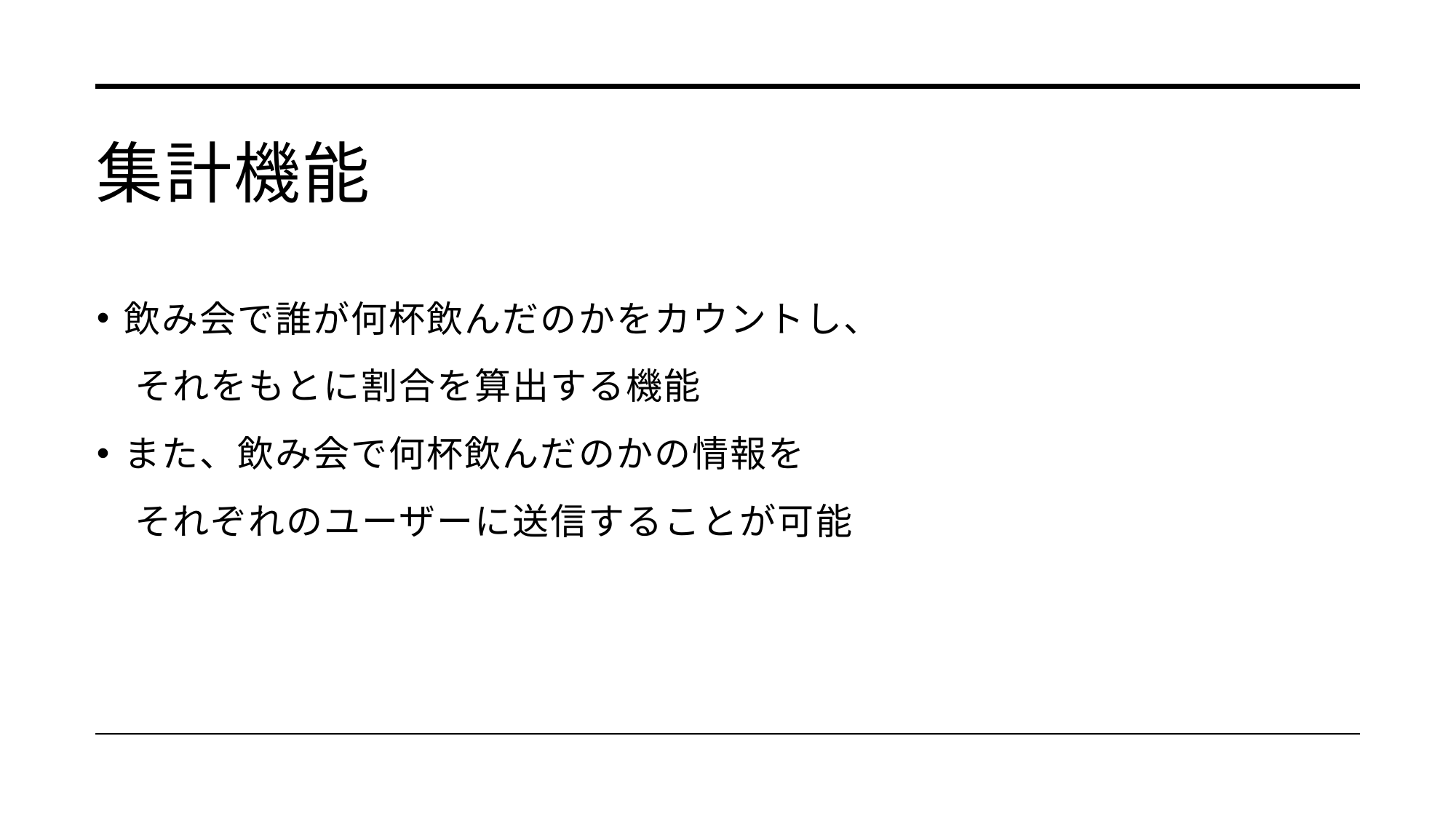

# 集計機能
飲み会で誰が何杯飲んだのかをカウントし、
　それをもとに割合を算出する機能
また、飲み会で何杯飲んだのかの情報を
　それぞれのユーザーに送信することが可能